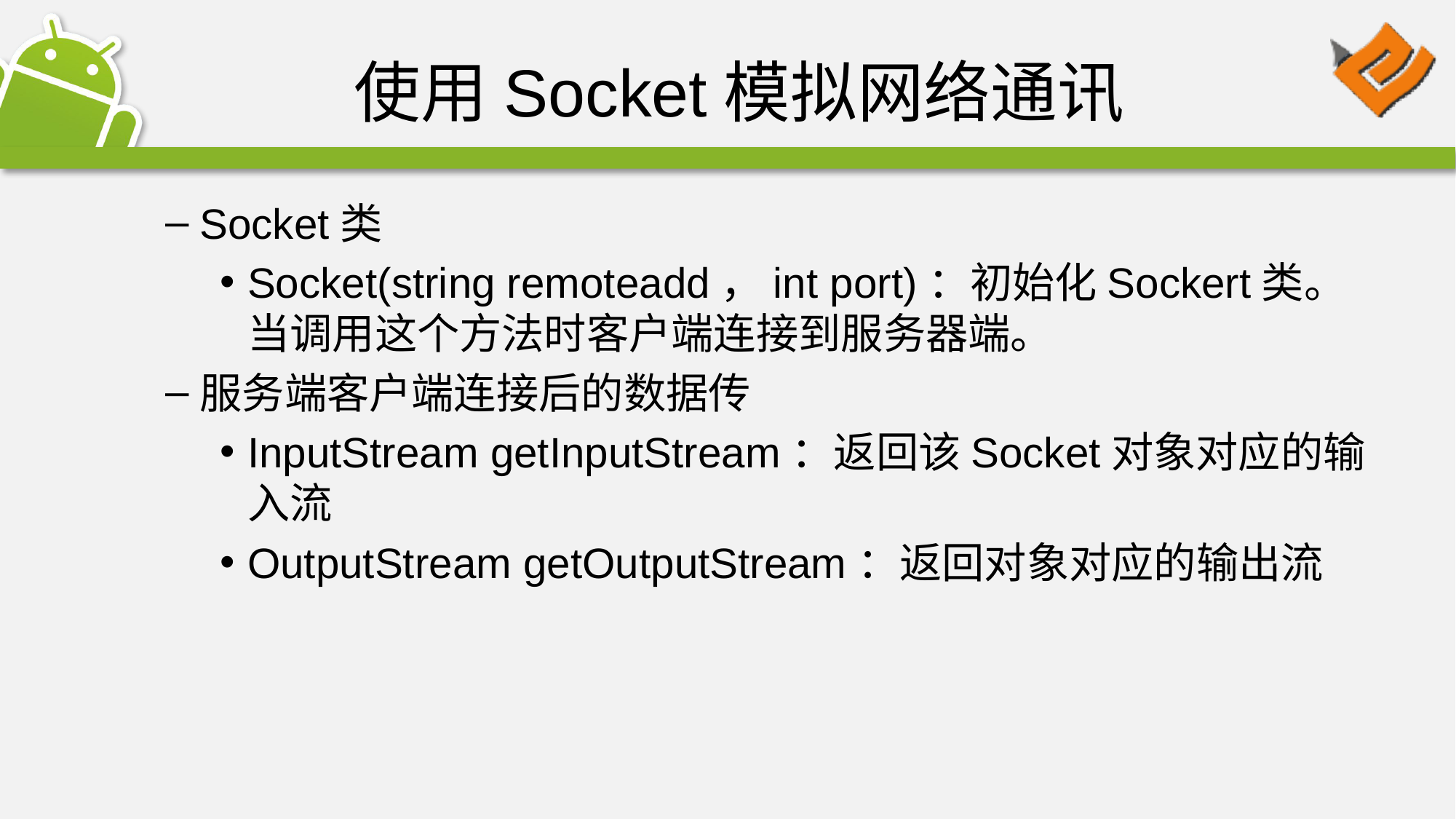

# 使用Socket模拟网络通讯
Socket类
Socket(string remoteadd，int port)：初始化Sockert类。当调用这个方法时客户端连接到服务器端。
服务端客户端连接后的数据传
InputStream getInputStream：返回该Socket对象对应的输入流
OutputStream getOutputStream：返回对象对应的输出流